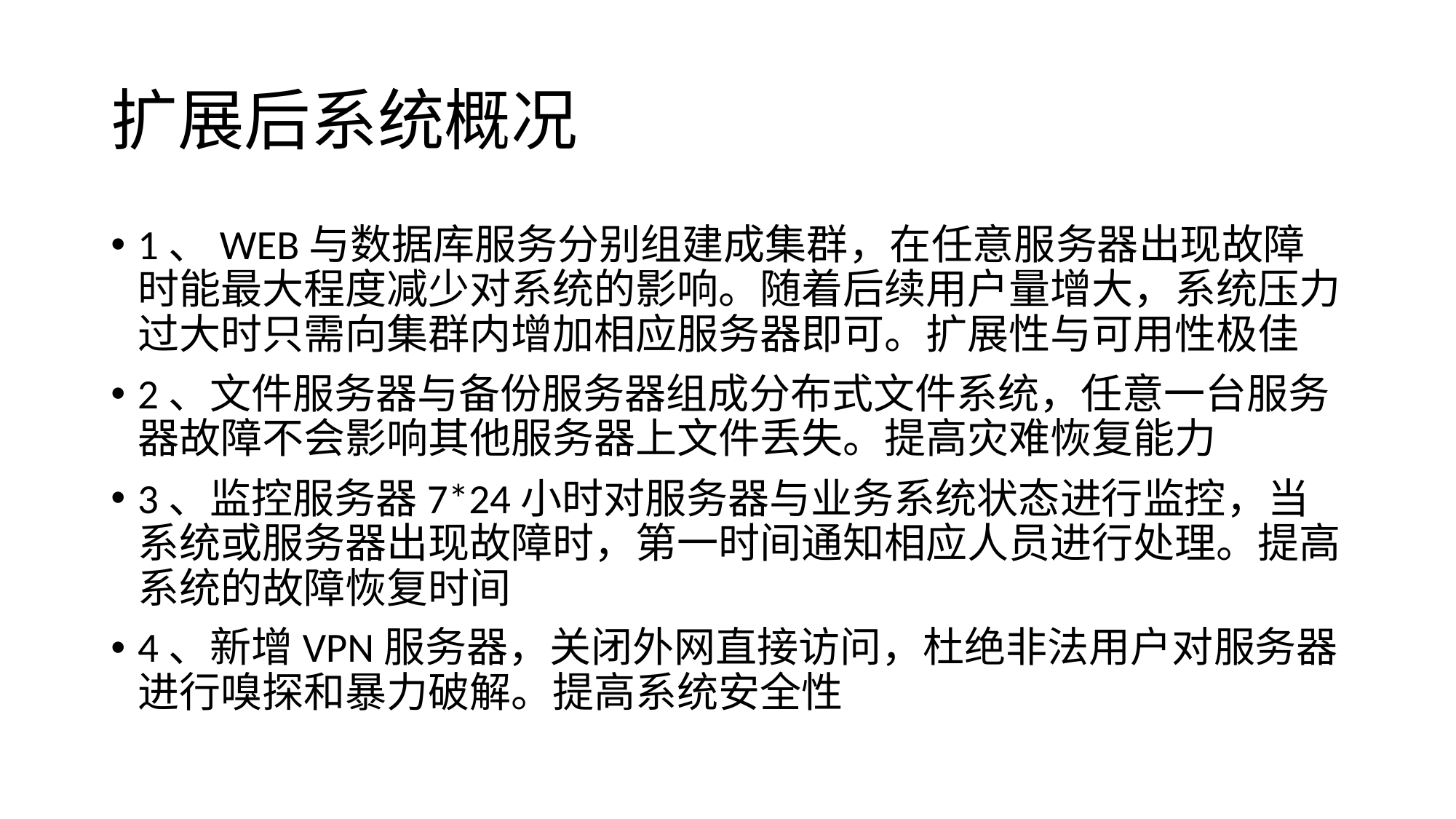

# 扩展后系统概况
1、WEB与数据库服务分别组建成集群，在任意服务器出现故障时能最大程度减少对系统的影响。随着后续用户量增大，系统压力过大时只需向集群内增加相应服务器即可。扩展性与可用性极佳
2、文件服务器与备份服务器组成分布式文件系统，任意一台服务器故障不会影响其他服务器上文件丢失。提高灾难恢复能力
3、监控服务器7*24小时对服务器与业务系统状态进行监控，当系统或服务器出现故障时，第一时间通知相应人员进行处理。提高系统的故障恢复时间
4、新增VPN服务器，关闭外网直接访问，杜绝非法用户对服务器进行嗅探和暴力破解。提高系统安全性